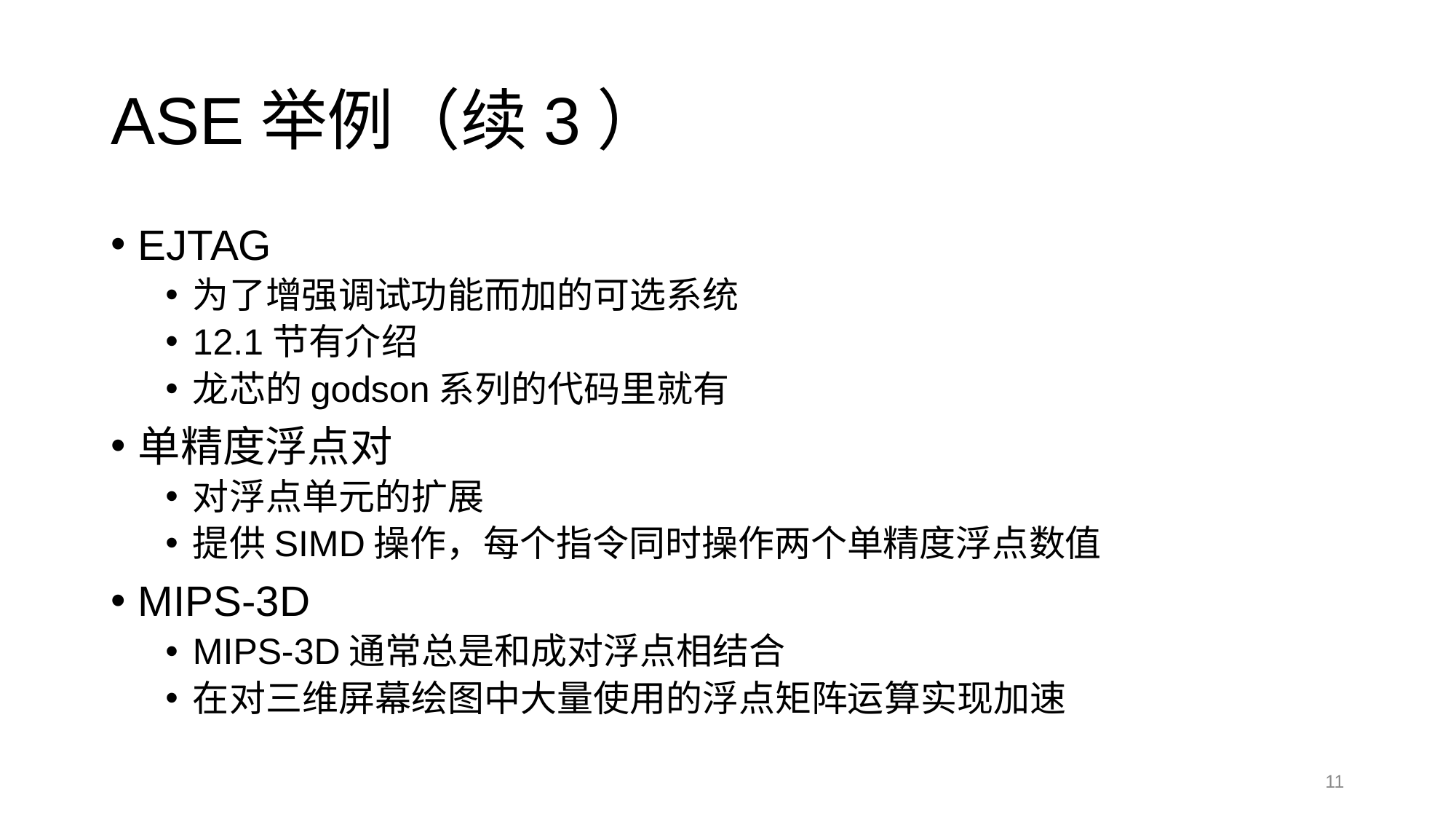

# ASE举例（续3）
EJTAG
为了增强调试功能而加的可选系统
12.1节有介绍
龙芯的godson系列的代码里就有
单精度浮点对
对浮点单元的扩展
提供SIMD操作，每个指令同时操作两个单精度浮点数值
MIPS-3D
MIPS-3D通常总是和成对浮点相结合
在对三维屏幕绘图中大量使用的浮点矩阵运算实现加速
11